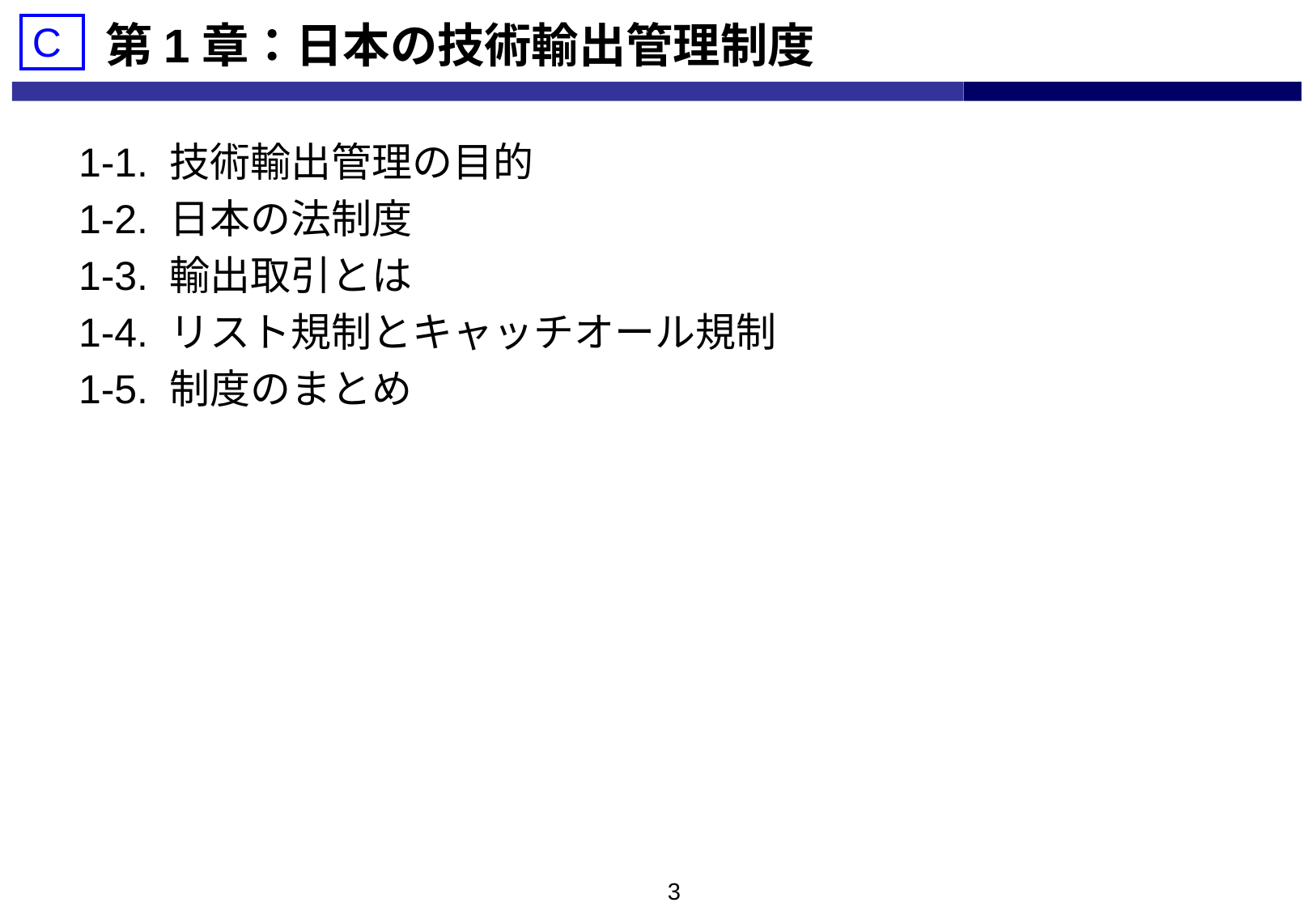

第1章：日本の技術輸出管理制度

1-1. 技術輸出管理の目的
1-2. 日本の法制度
1-3. 輸出取引とは
1-4. リスト規制とキャッチオール規制
1-5. 制度のまとめ

3